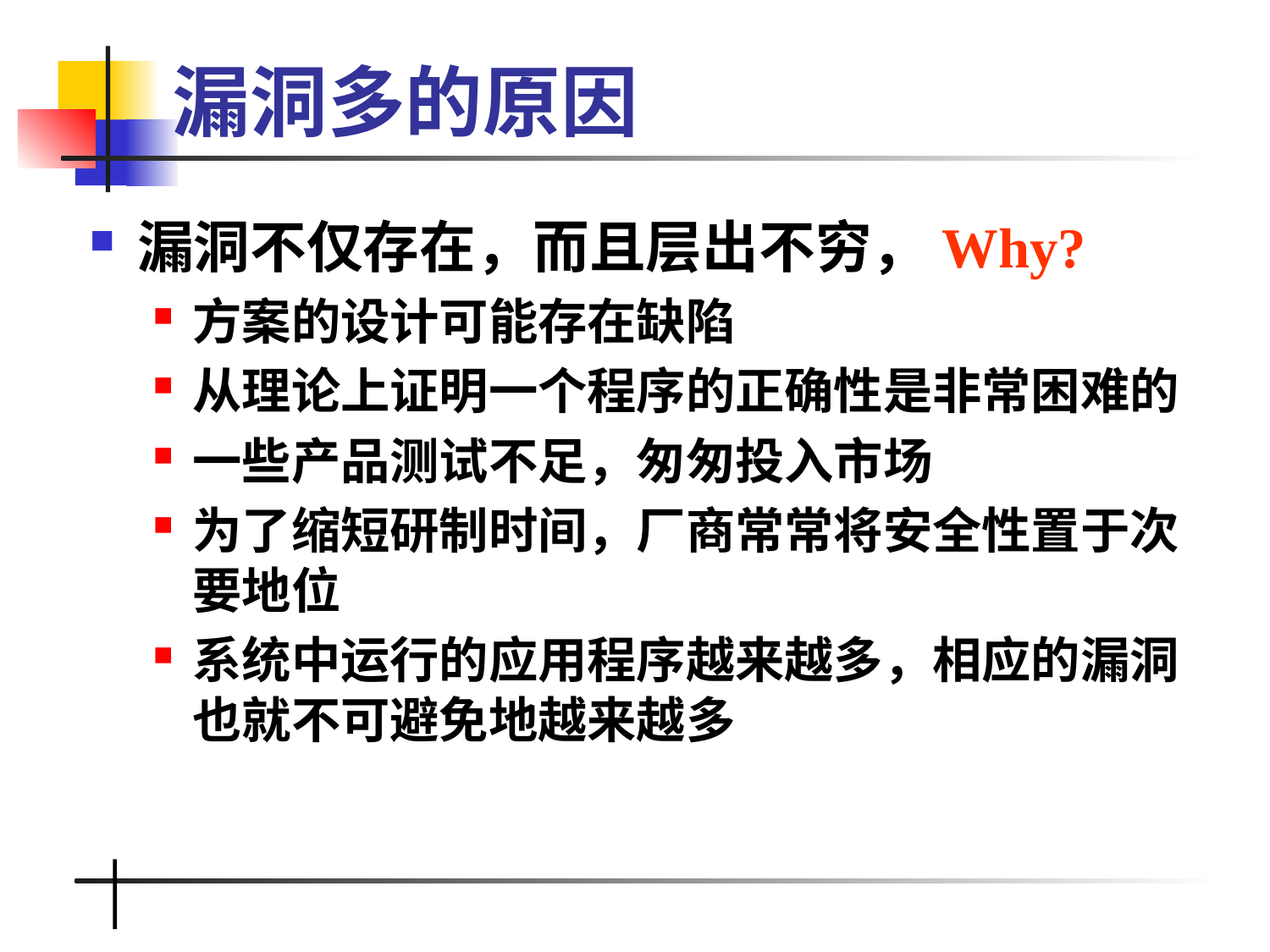

# 漏洞多的原因
漏洞不仅存在，而且层出不穷，Why?
方案的设计可能存在缺陷
从理论上证明一个程序的正确性是非常困难的
一些产品测试不足，匆匆投入市场
为了缩短研制时间，厂商常常将安全性置于次要地位
系统中运行的应用程序越来越多，相应的漏洞也就不可避免地越来越多